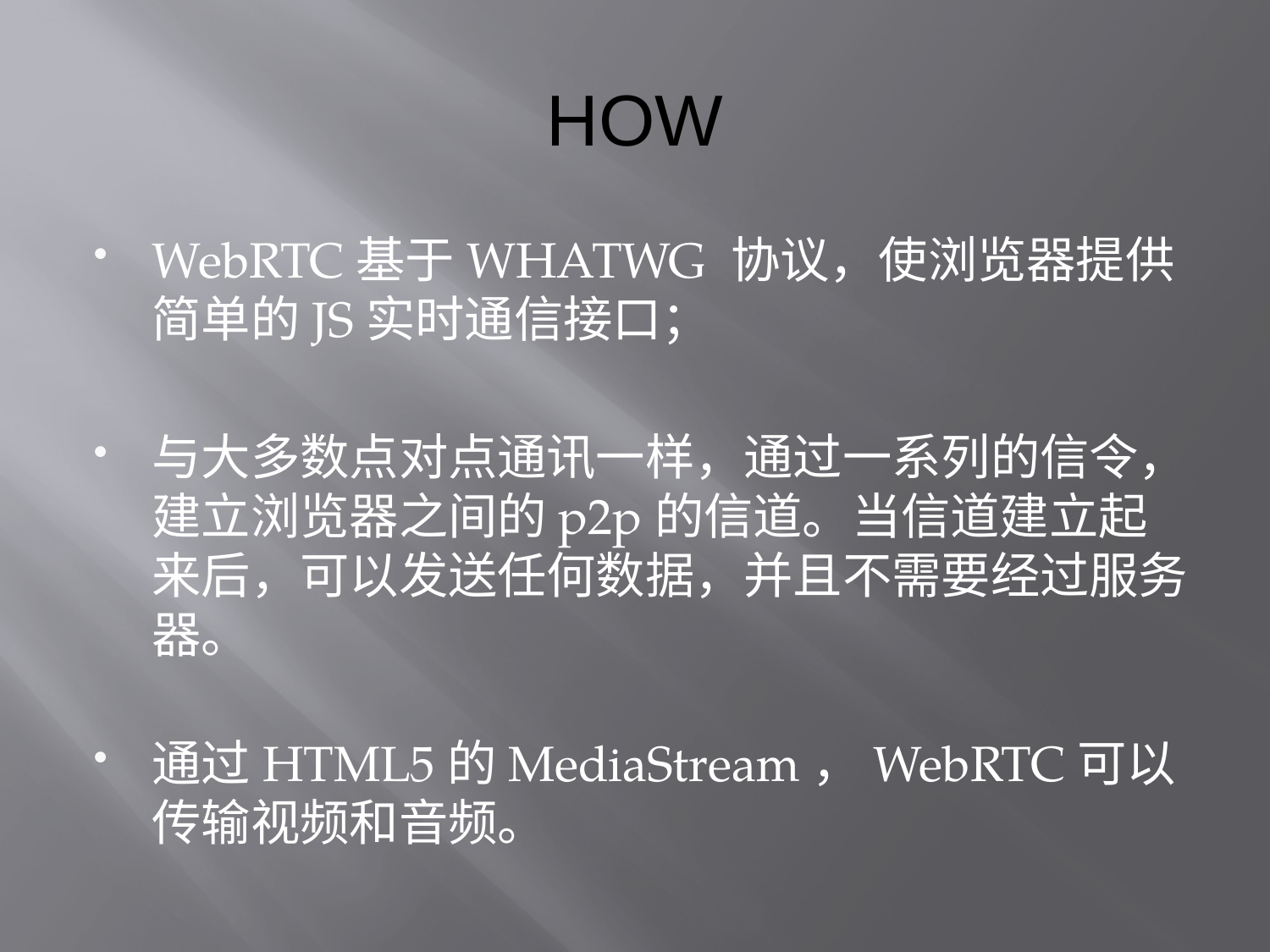

# HOW
WebRTC基于WHATWG 协议，使浏览器提供简单的JS实时通信接口；

与大多数点对点通讯一样，通过一系列的信令，建立浏览器之间的p2p的信道。当信道建立起来后，可以发送任何数据，并且不需要经过服务器。
通过HTML5的MediaStream，WebRTC可以传输视频和音频。